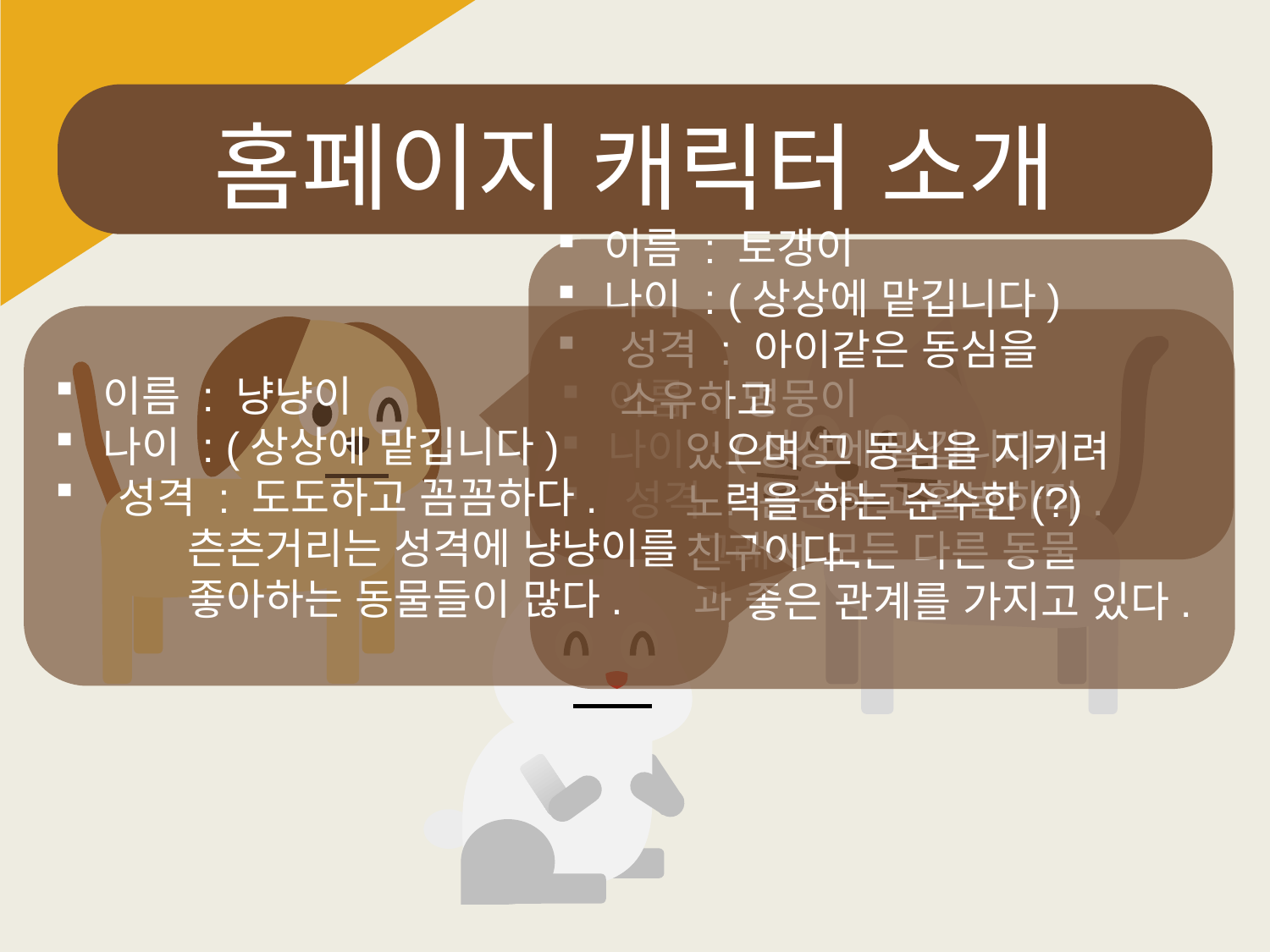

홈페이지 캐릭터 소개
이름 : 토갱이
나이 : (상상에 맡깁니다)
성격 : 아이같은 동심을 소유하고
          있으며 그 동심을 지키려
          노력을 하는 순수한(?)
          친구이다.
이름 : 냥냥이
나이 : (상상에 맡깁니다)
성격 : 도도하고 꼼꼼하다.
     츤츤거리는 성격에 냥냥이를
     좋아하는 동물들이 많다.

이름 : 멍뭉이
나이 : (상상에 맡깁니다)
성격 : 온순하고 활발하다.
     그래서 모든 다른 동물
     과 좋은 관계를 가지고 있다.